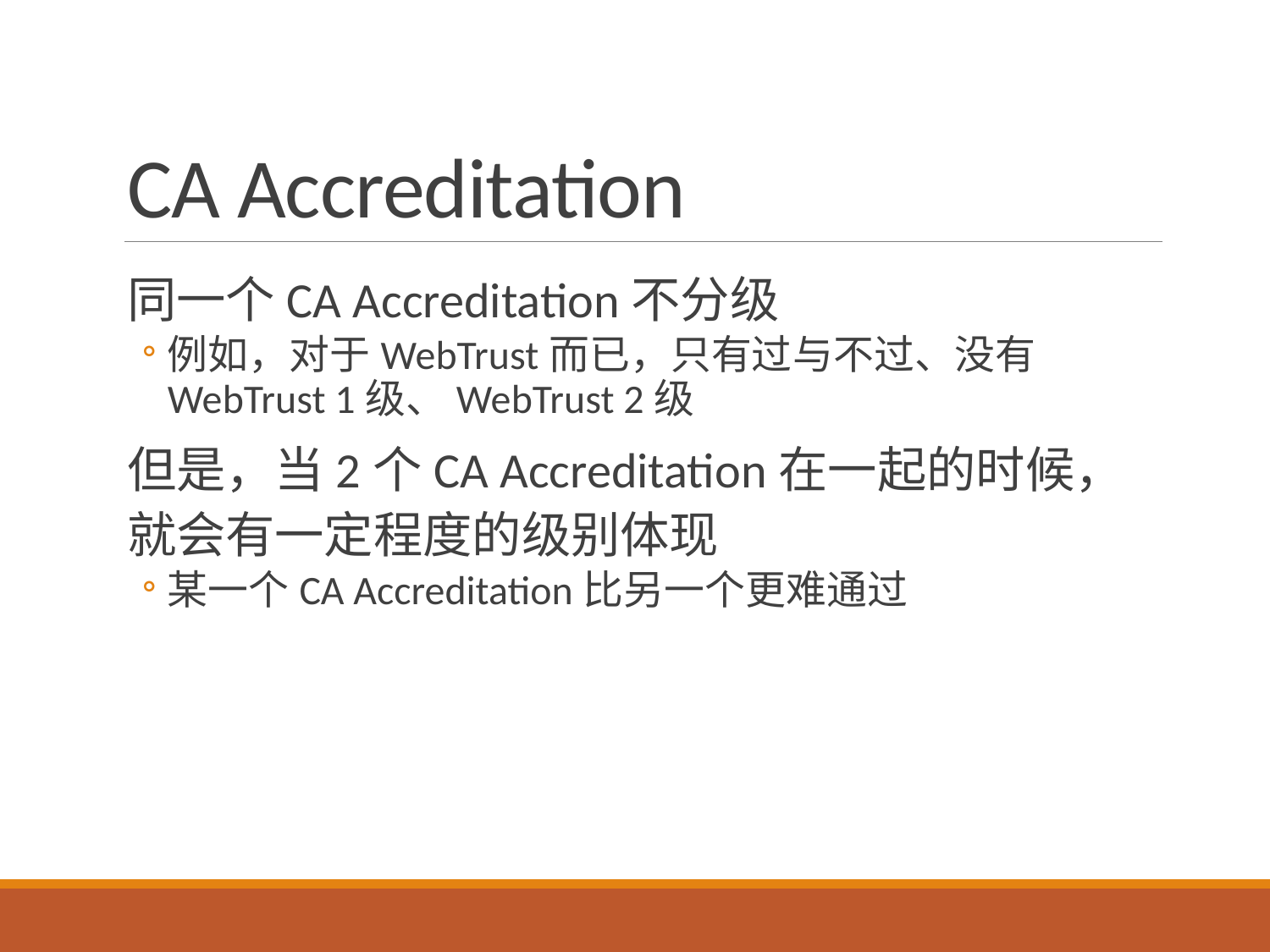

# CA Accreditation
同一个CA Accreditation不分级
例如，对于WebTrust而已，只有过与不过、没有WebTrust 1级、WebTrust 2级
但是，当2个CA Accreditation在一起的时候，就会有一定程度的级别体现
某一个CA Accreditation比另一个更难通过